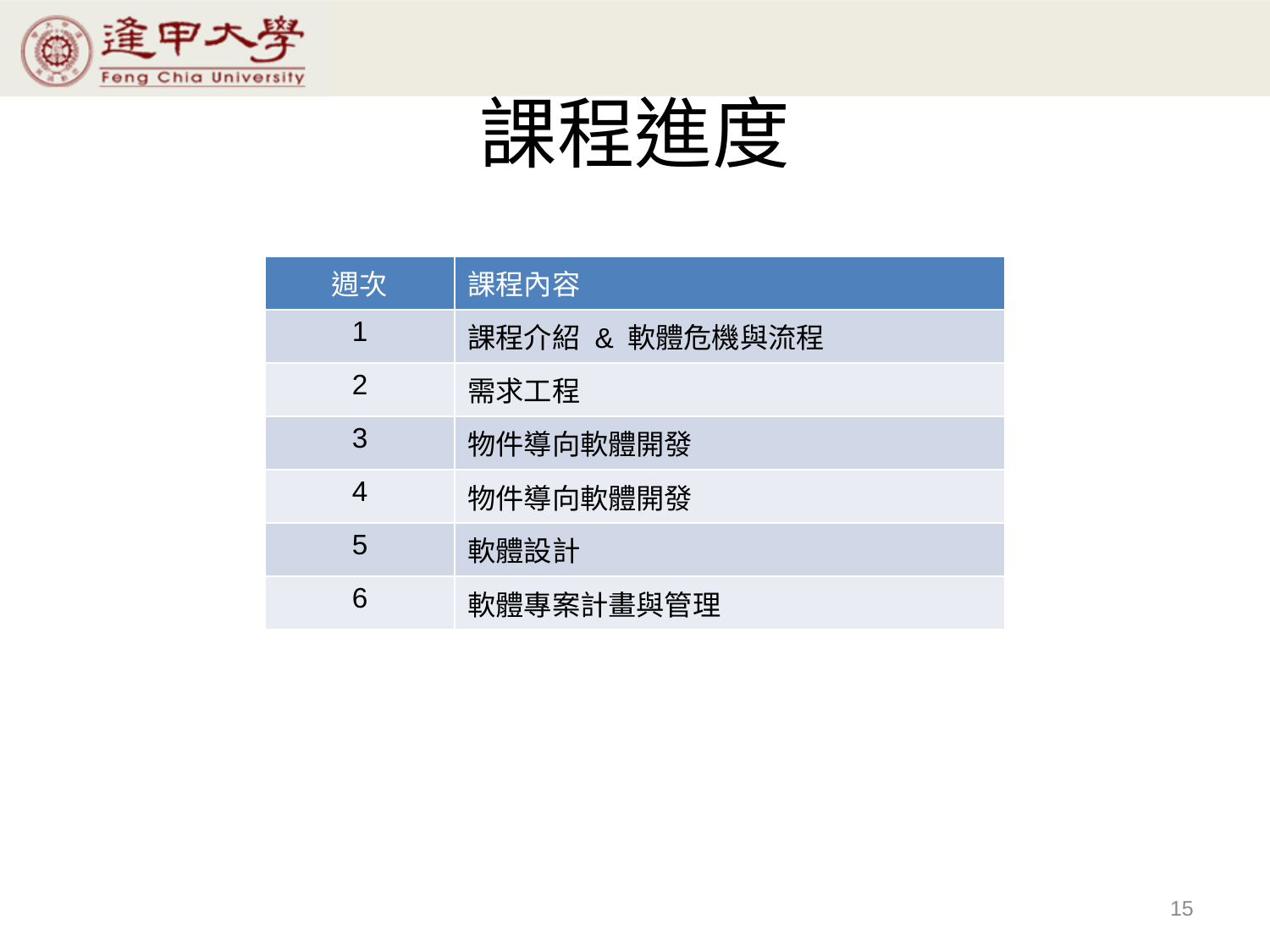

# 課程進度
| 週次 | 課程內容 |
| --- | --- |
| 1 | 課程介紹 & 軟體危機與流程 |
| 2 | 需求工程 |
| 3 | 物件導向軟體開發 |
| 4 | 物件導向軟體開發 |
| 5 | 軟體設計 |
| 6 | 軟體專案計畫與管理 |
15